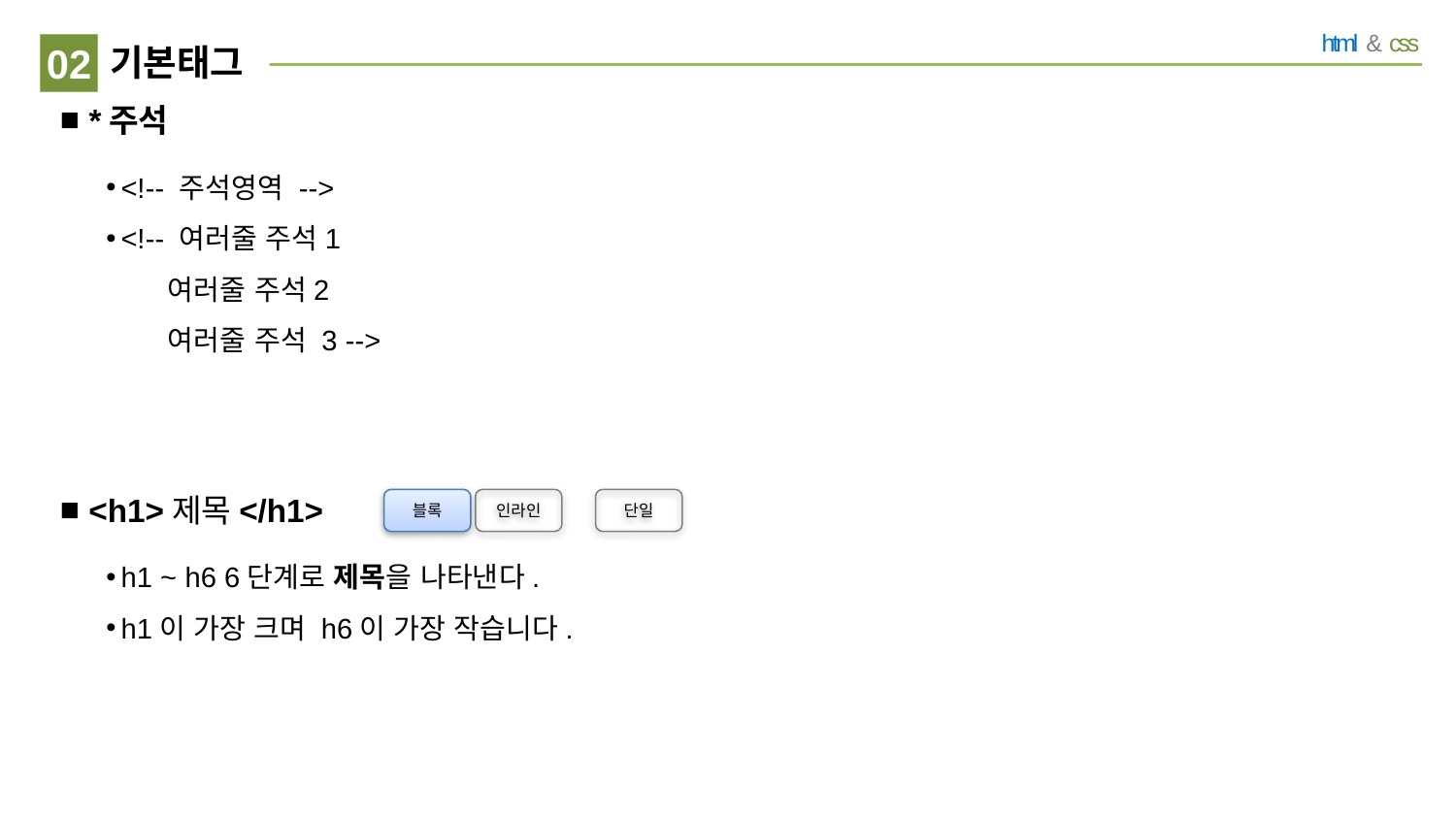

02
# 기본태그
*주석
<!-- 주석영역 -->
<!-- 여러줄 주석1
     여러줄 주석2
     여러줄 주석 3 -->
<h1>제목</h1>

블록
인라인
단일
h1 ~ h6 6단계로 제목을 나타낸다.
h1이 가장 크며 h6이 가장 작습니다.